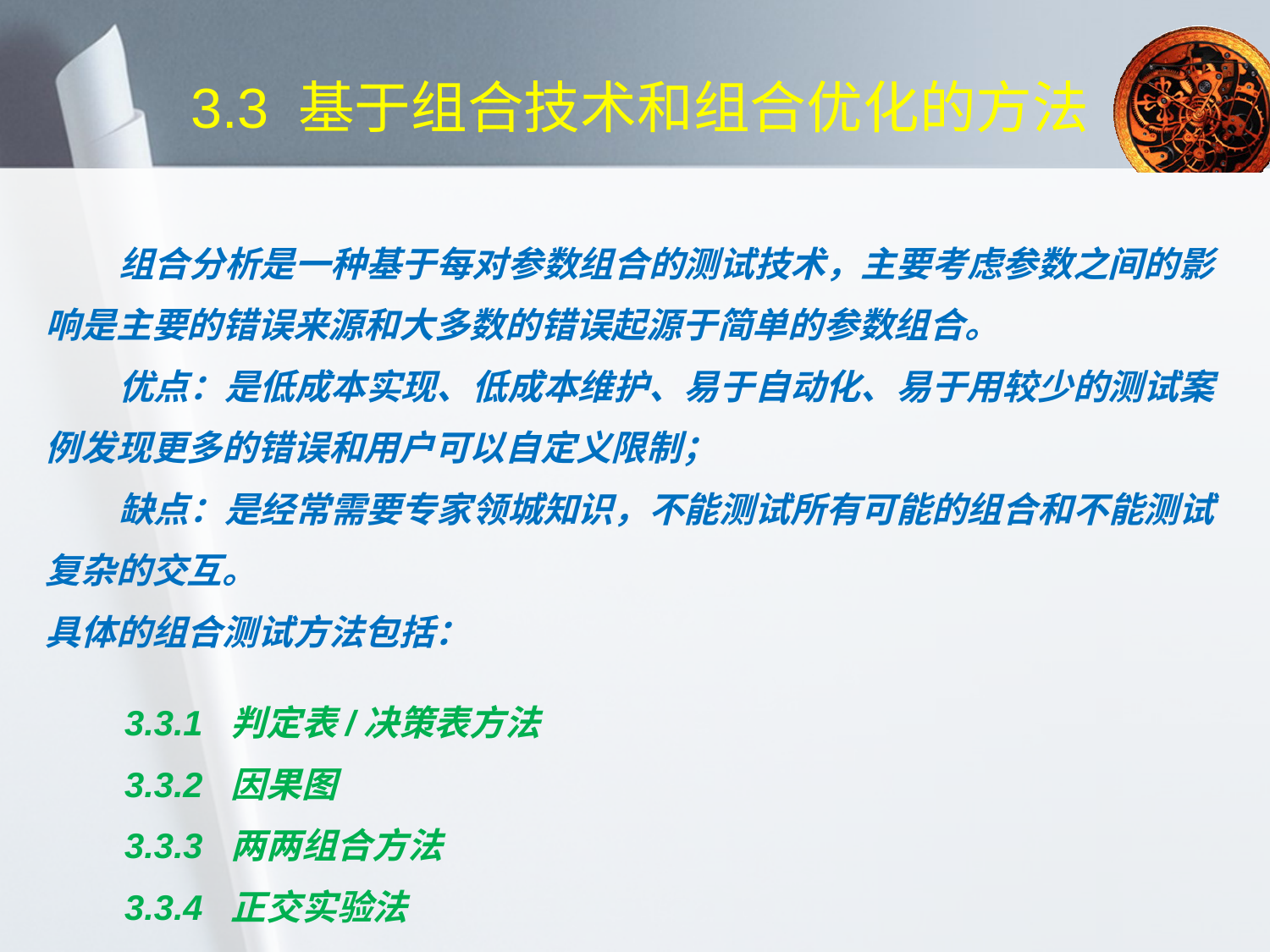

# 3.3 基于组合技术和组合优化的方法
        组合分析是一种基于每对参数组合的测试技术，主要考虑参数之间的影响是主要的错误来源和大多数的错误起源于简单的参数组合。
        优点：是低成本实现、低成本维护、易于自动化、易于用较少的测试案例发现更多的错误和用户可以自定义限制；
        缺点：是经常需要专家领城知识，不能测试所有可能的组合和不能测试复杂的交互。
具体的组合测试方法包括：
3.3.1  判定表/决策表方法
3.3.2  因果图
3.3.3  两两组合方法
3.3.4  正交实验法